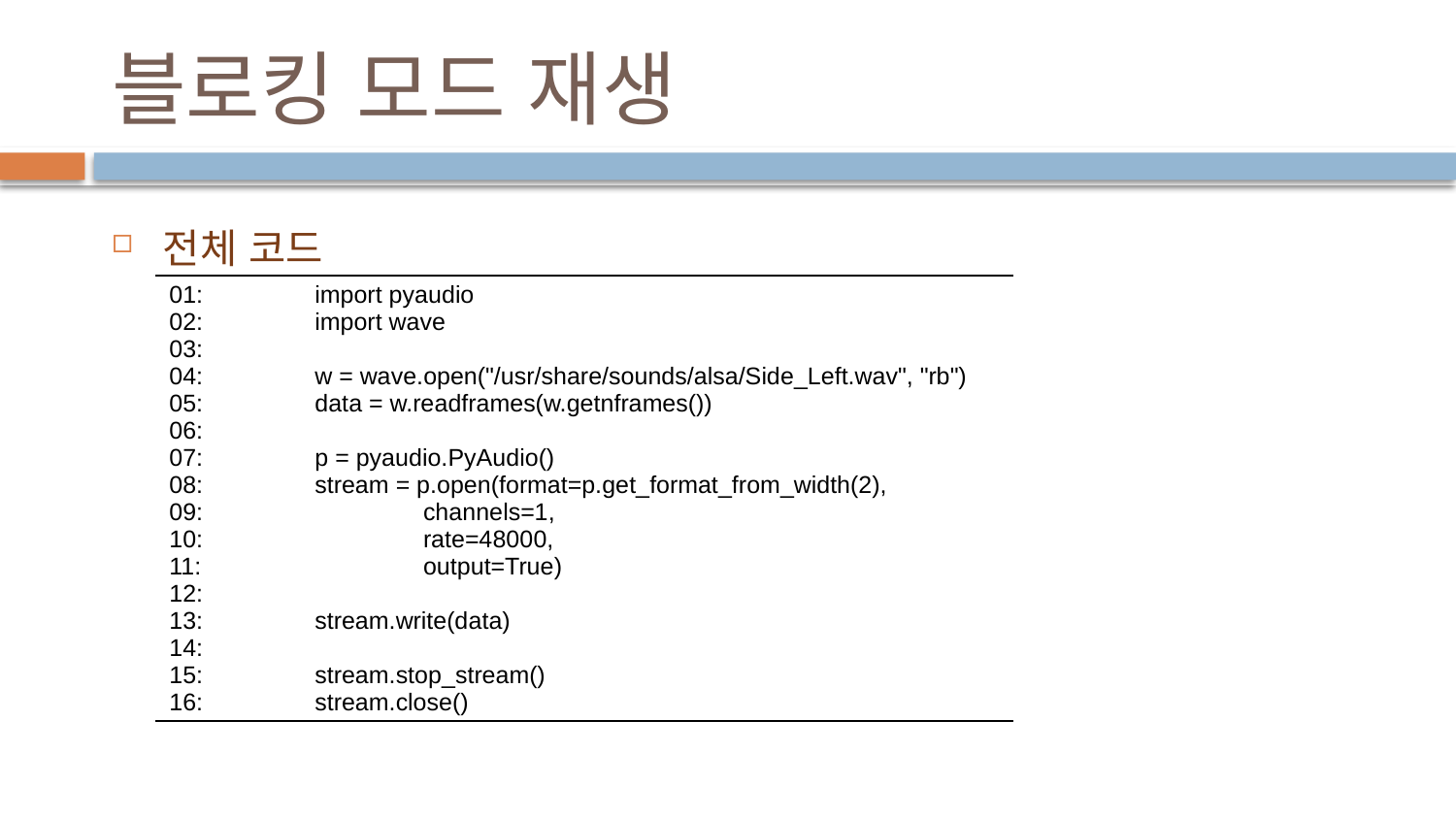

# 블로킹 모드 재생
전체 코드
| 01: import pyaudio 02: import wave 03: 04: w = wave.open("/usr/share/sounds/alsa/Side\_Left.wav", "rb") 05: data = w.readframes(w.getnframes()) 06: 07: p = pyaudio.PyAudio() 08: stream = p.open(format=p.get\_format\_from\_width(2), 09: channels=1, 10: rate=48000, 11: output=True) 12: 13: stream.write(data) 14: 15: stream.stop\_stream() 16: stream.close() |
| --- |